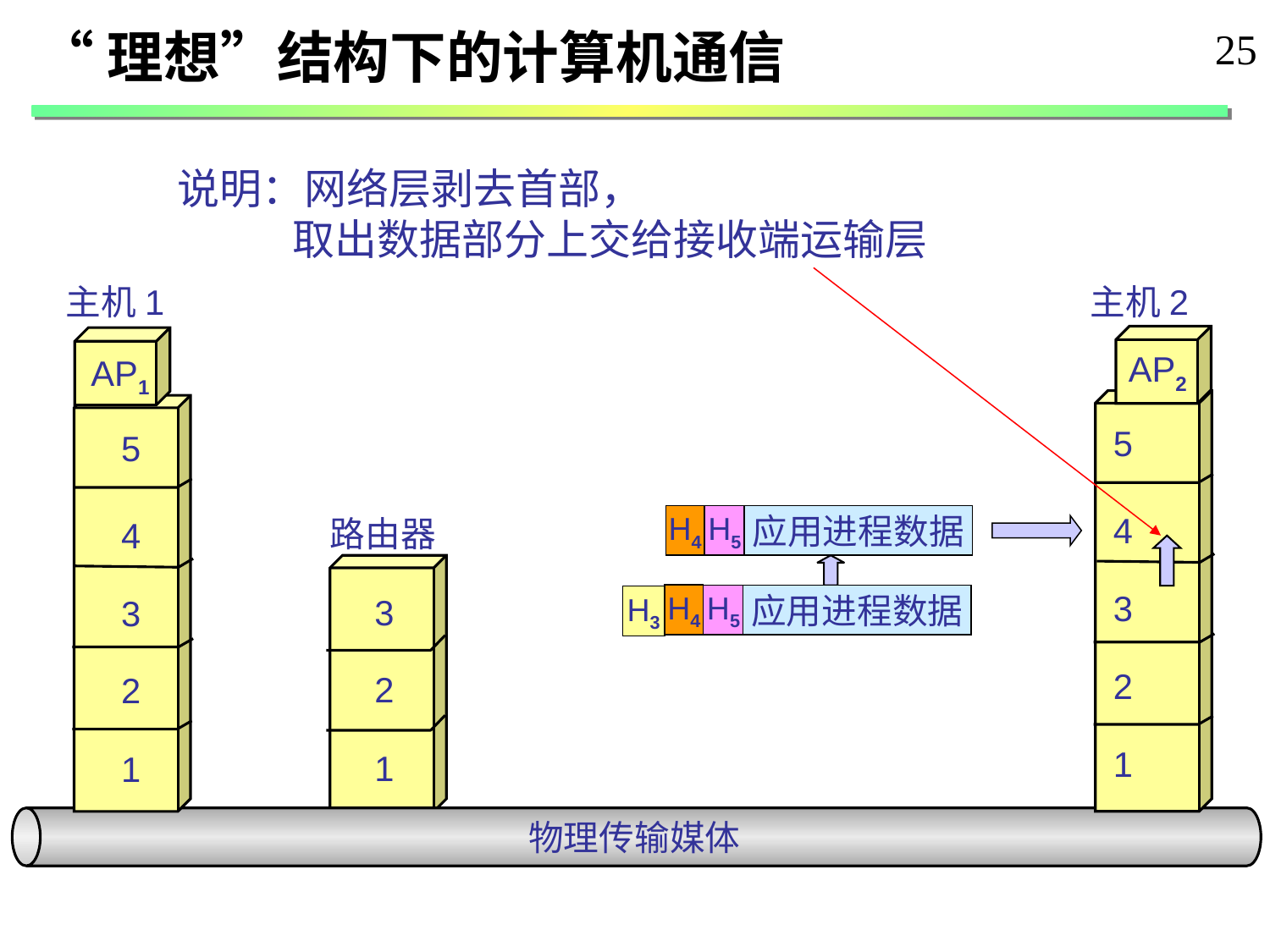

“理想”结构下的计算机通信
 25

说明：网络层剥去首部，
           取出数据部分上交给接收端运输层

主机 1
主机 2

AP2

5

4

3

2

1

AP1

5

H4
路由器
H5
应用进程数据
4

3
3
H4
H5
应用进程数据
H3

2
2

1
1
物理传输媒体